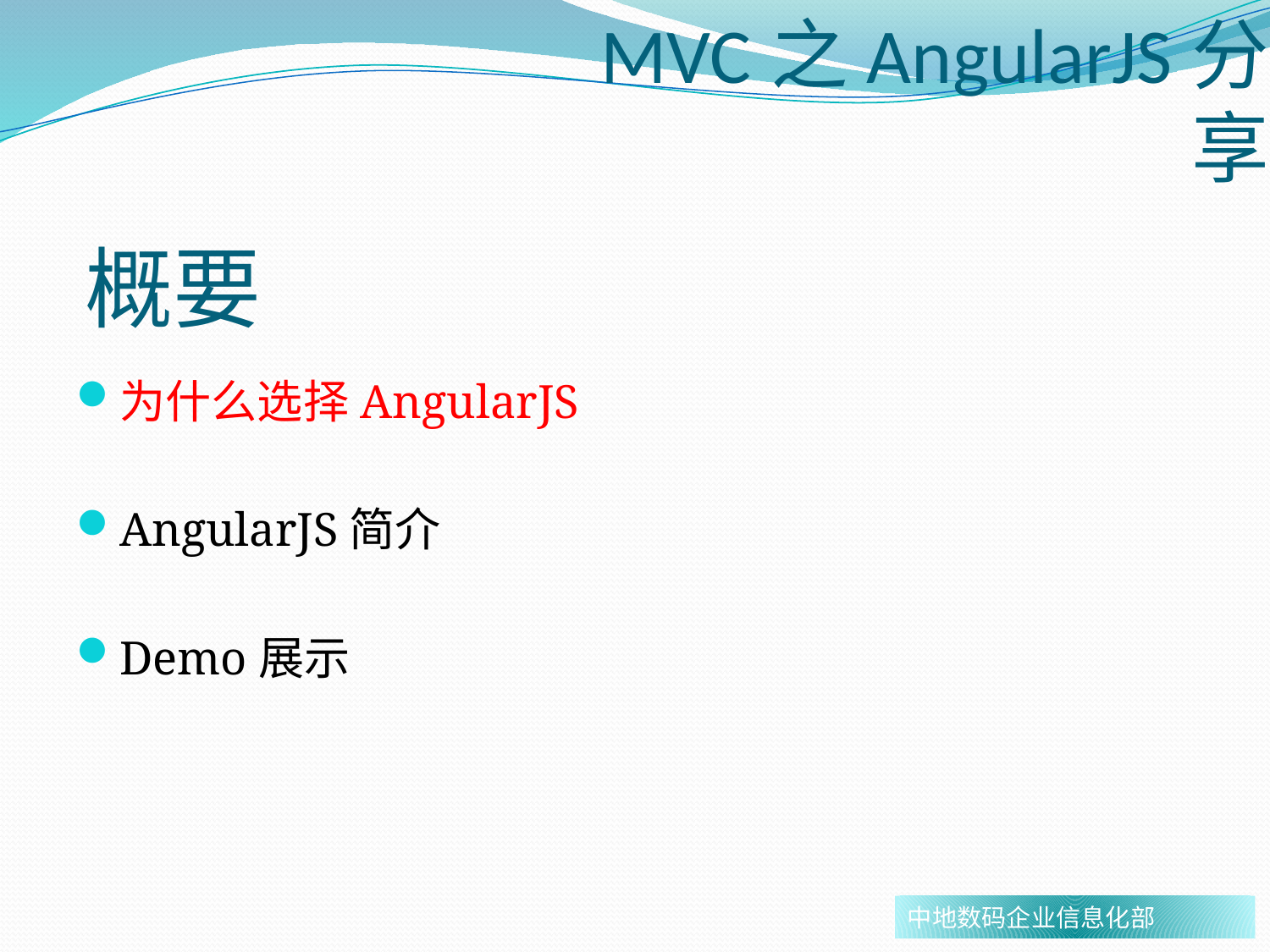

# MVC之AngularJS分享
概要
为什么选择AngularJS

AngularJS简介

Demo展示
中地数码企业信息化部